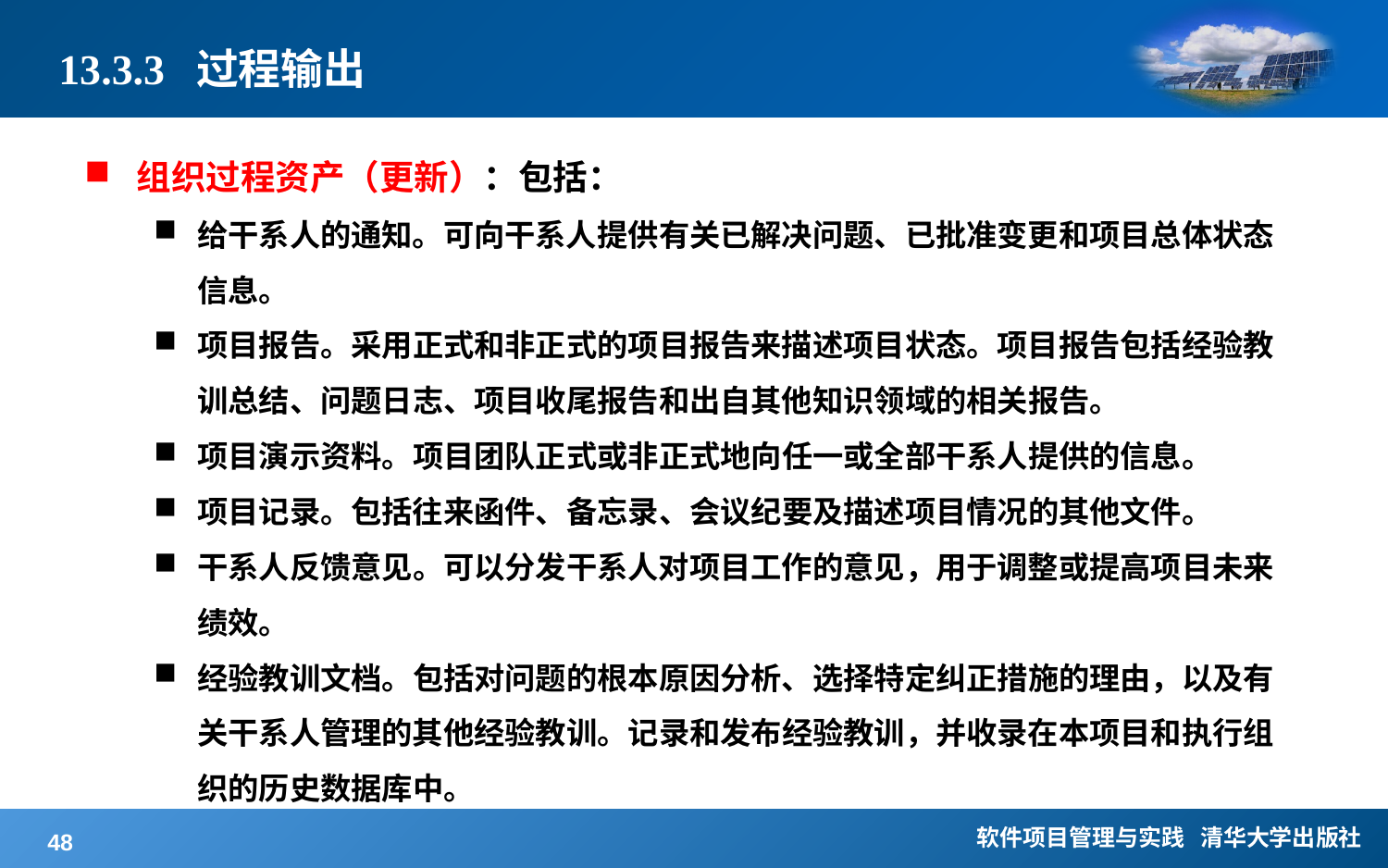

# 13.3.3  过程输出
组织过程资产（更新）：包括：
给干系人的通知。可向干系人提供有关已解决问题、已批准变更和项目总体状态信息。
项目报告。采用正式和非正式的项目报告来描述项目状态。项目报告包括经验教训总结、问题日志、项目收尾报告和出自其他知识领域的相关报告。
项目演示资料。项目团队正式或非正式地向任一或全部干系人提供的信息。
项目记录。包括往来函件、备忘录、会议纪要及描述项目情况的其他文件。
干系人反馈意见。可以分发干系人对项目工作的意见，用于调整或提高项目未来绩效。
经验教训文档。包括对问题的根本原因分析、选择特定纠正措施的理由，以及有关干系人管理的其他经验教训。记录和发布经验教训，并收录在本项目和执行组织的历史数据库中。